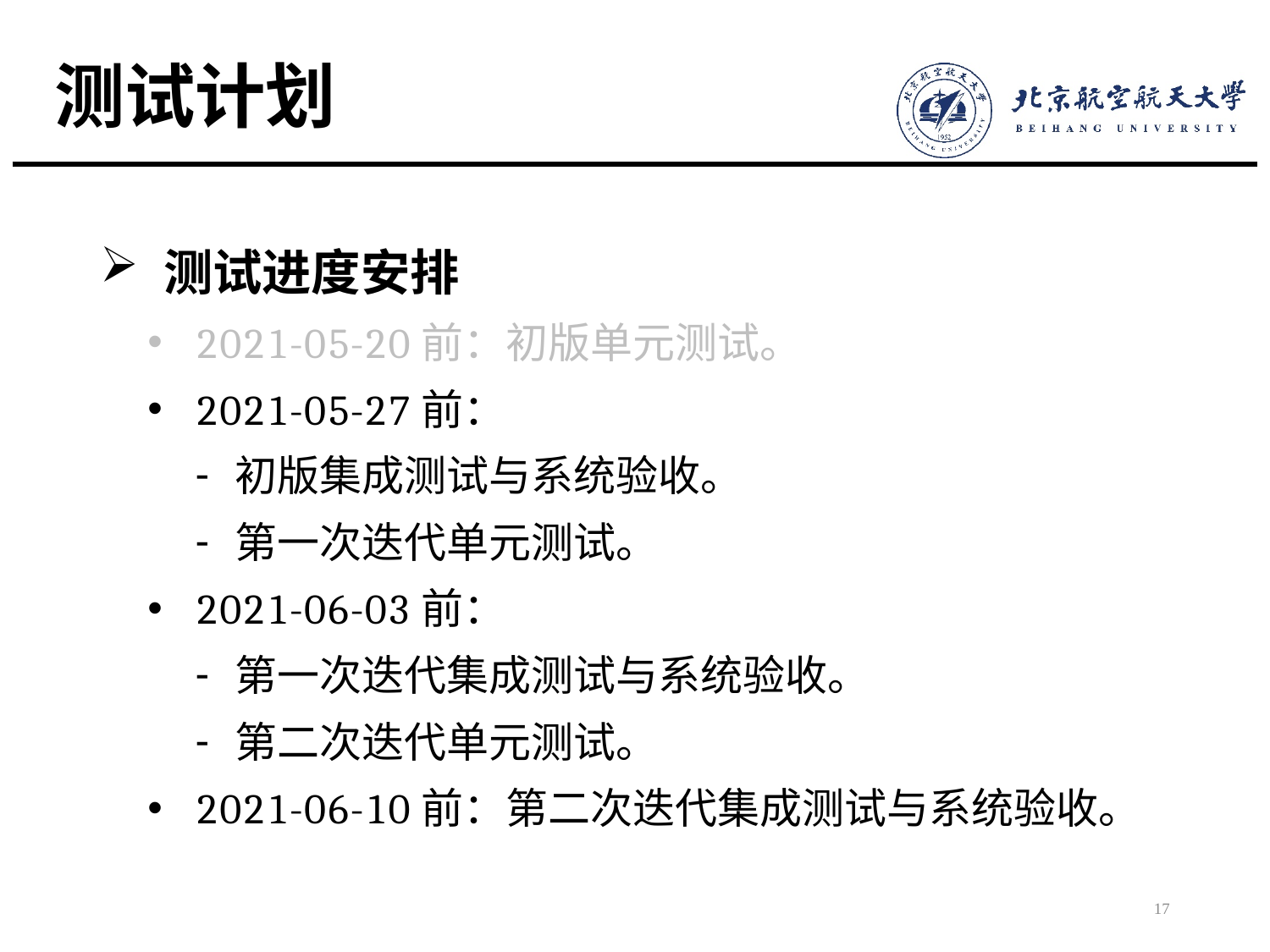

# 测试计划
测试进度安排
2021-05-20前：初版单元测试。
2021-05-27前：
初版集成测试与系统验收。
第一次迭代单元测试。
2021-06-03前：
第一次迭代集成测试与系统验收。
第二次迭代单元测试。
2021-06-10前：第二次迭代集成测试与系统验收。

17